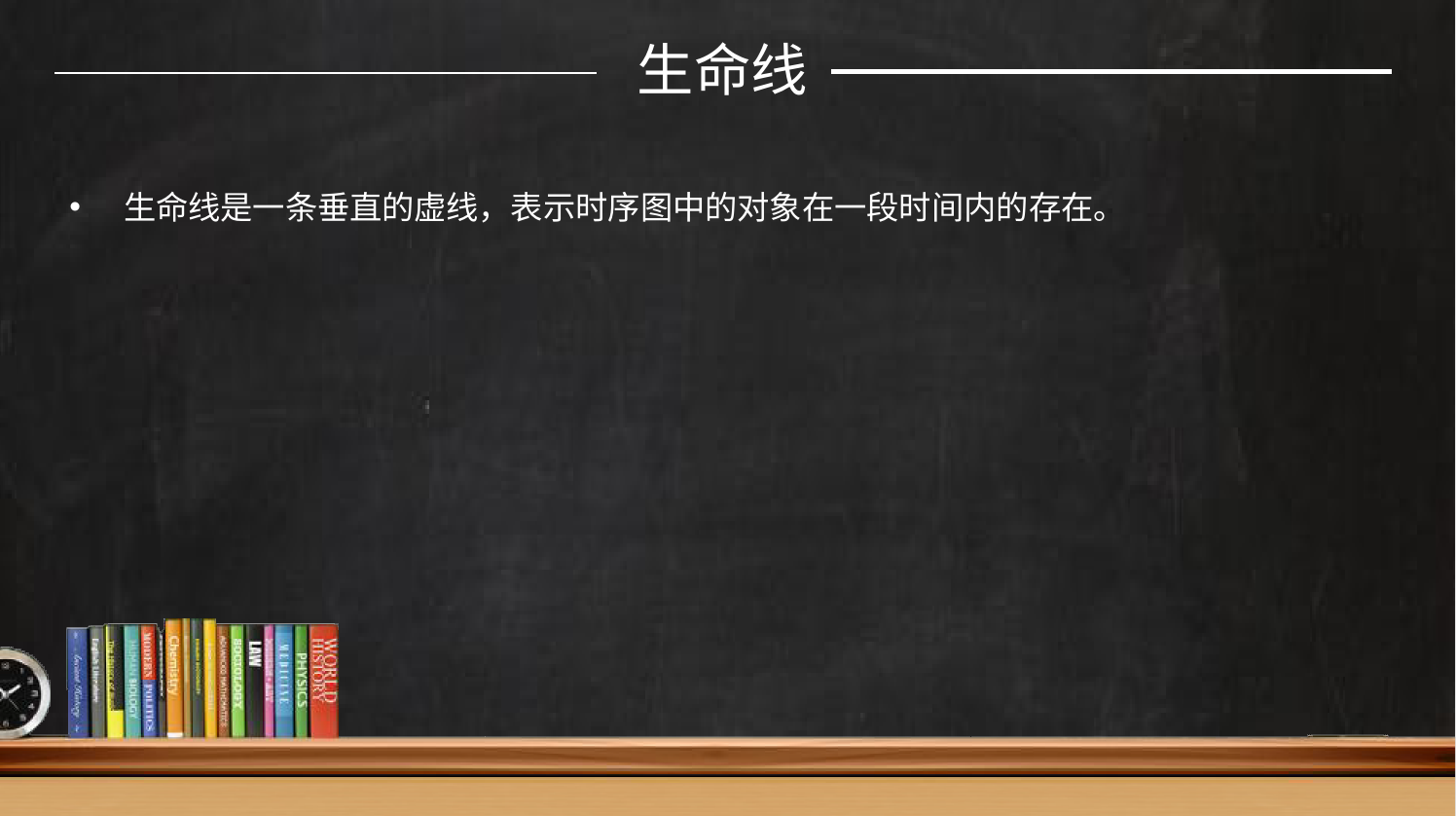

生命线

生命线是一条垂直的虚线，表示时序图中的对象在一段时间内的存在。